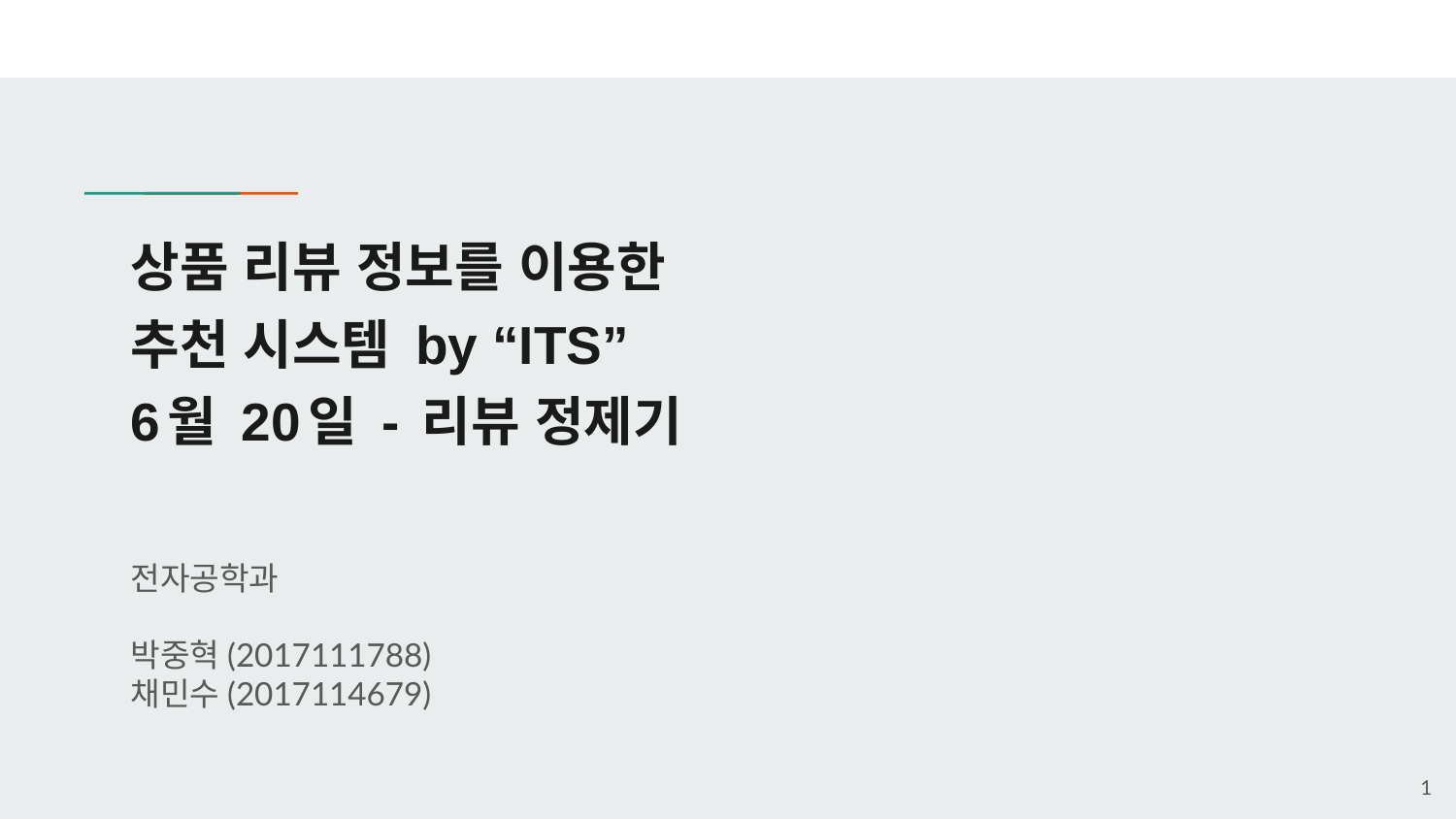

# 상품 리뷰 정보를 이용한
추천 시스템 by “ITS”
6월 20일 - 리뷰 정제기

전자공학과

박중혁(2017111788)
채민수(2017114679)
1